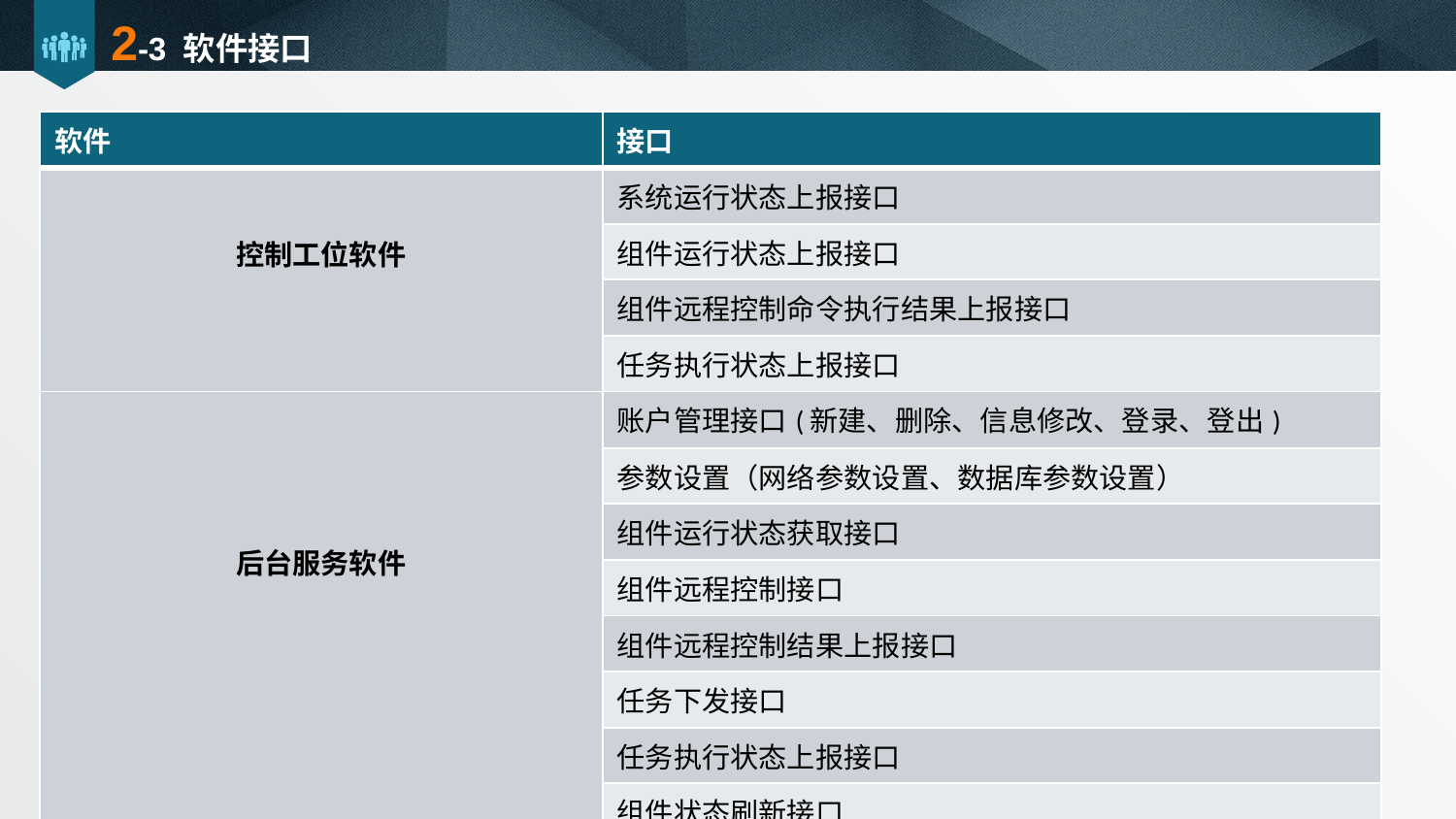

# 2-3 软件接口

| 软件 | 接口 |
| --- | --- |
| 控制工位软件 | 系统运行状态上报接口 |
|  | 组件运行状态上报接口 |
|  | 组件远程控制命令执行结果上报接口 |
|  | 任务执行状态上报接口 |
| 后台服务软件 | 账户管理接口(新建、删除、信息修改、登录、登出) |
|  | 参数设置（网络参数设置、数据库参数设置） |
|  | 组件运行状态获取接口 |
|  | 组件远程控制接口 |
|  | 组件远程控制结果上报接口 |
|  | 任务下发接口 |
|  | 任务执行状态上报接口 |
|  | 组件状态刷新接口 |